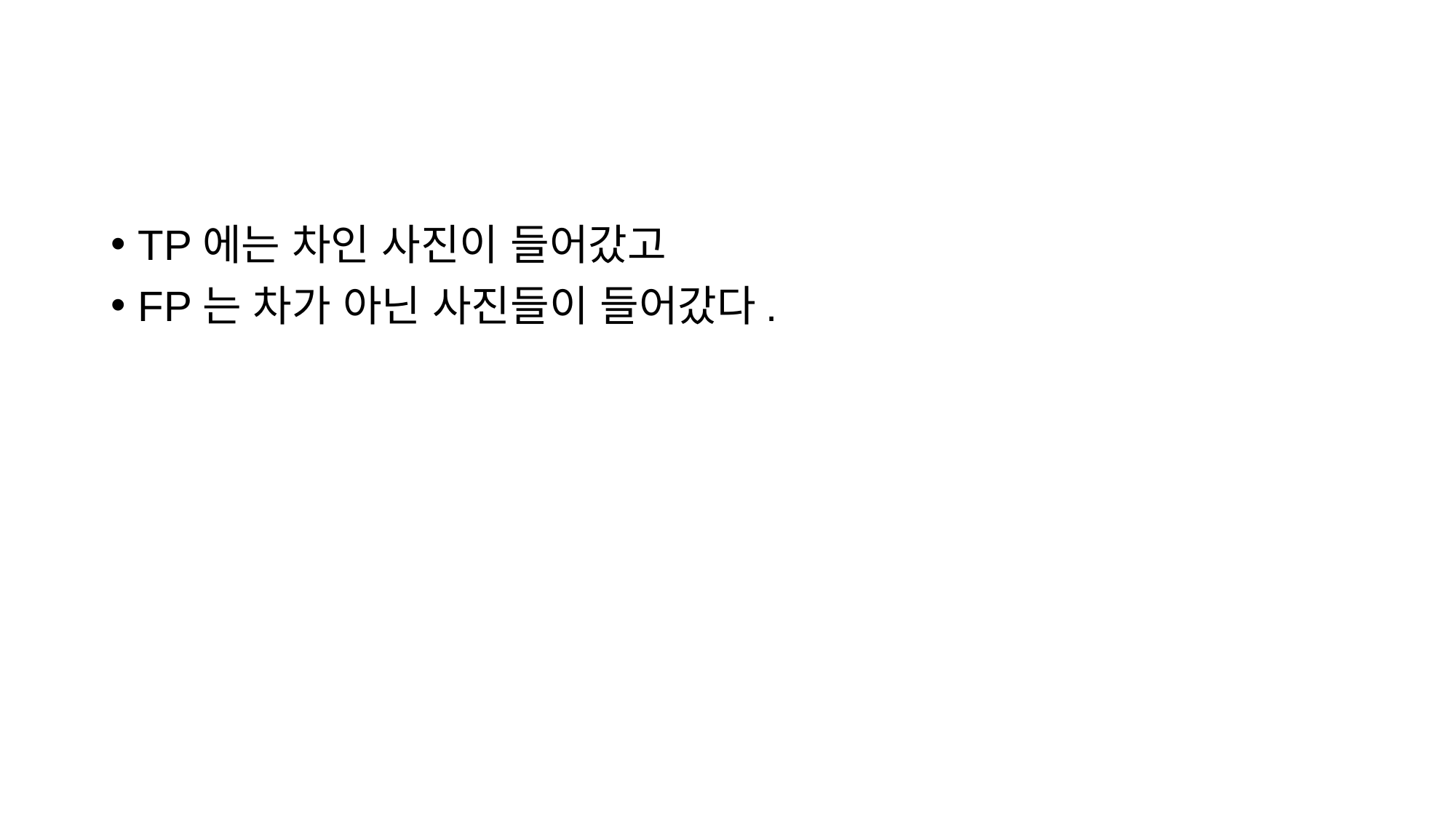

#
TP에는 차인 사진이 들어갔고
FP는 차가 아닌 사진들이 들어갔다.